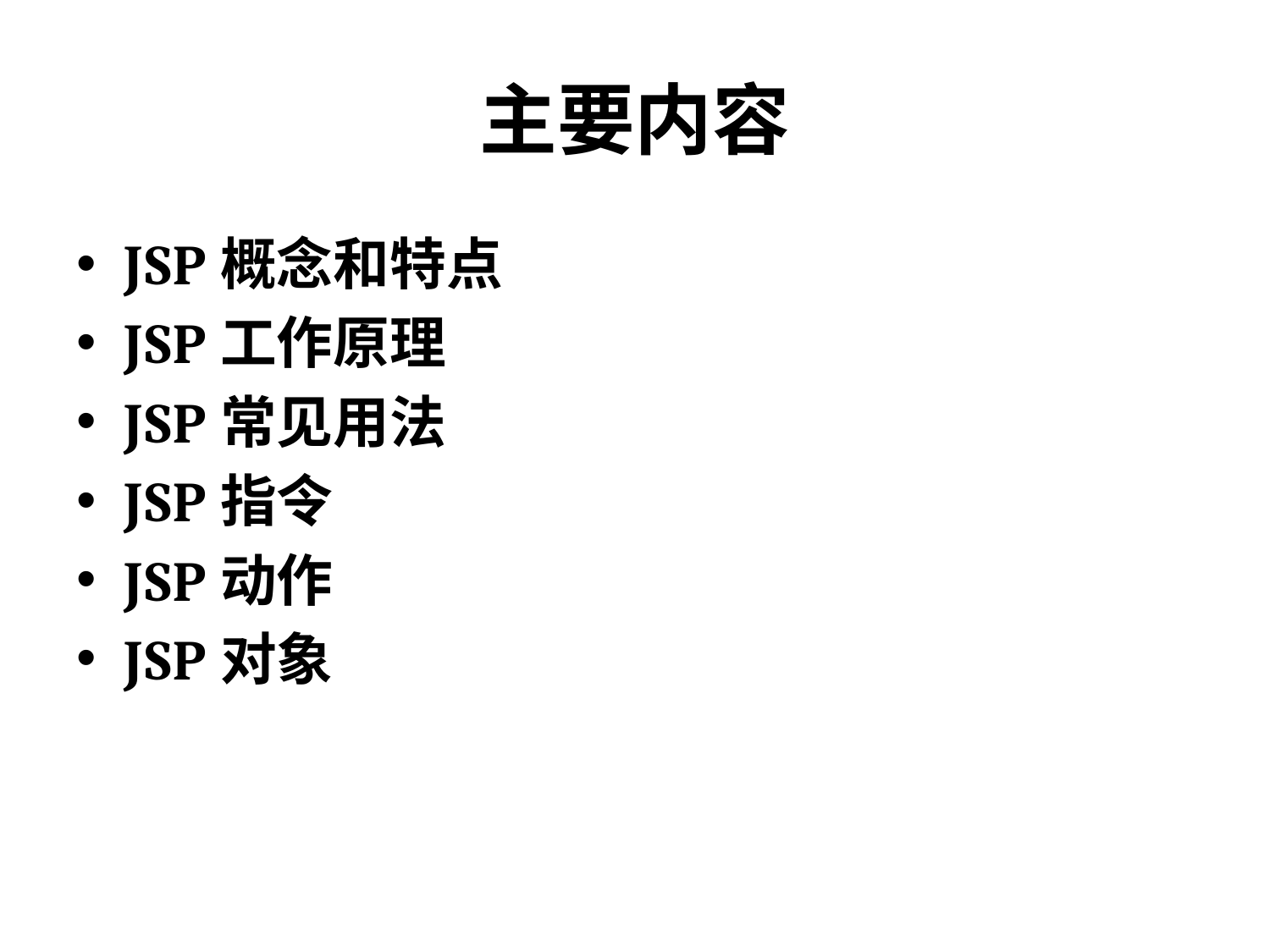

# 主要内容
JSP概念和特点
JSP工作原理
JSP常见用法
JSP指令
JSP动作
JSP对象